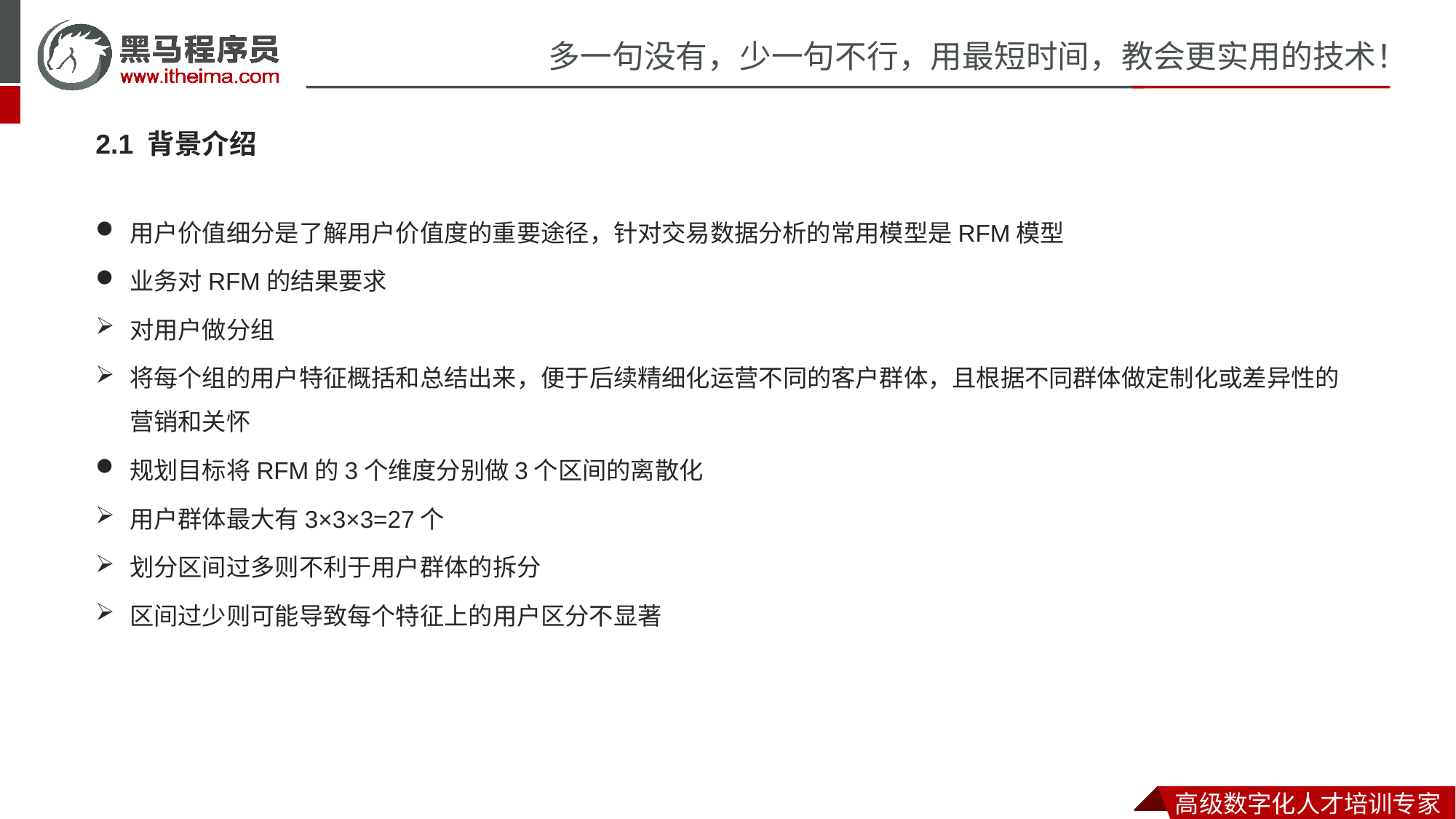

2.1 背景介绍
用户价值细分是了解用户价值度的重要途径，针对交易数据分析的常用模型是RFM模型
业务对RFM的结果要求
对用户做分组
将每个组的用户特征概括和总结出来，便于后续精细化运营不同的客户群体，且根据不同群体做定制化或差异性的营销和关怀
规划目标将RFM的3个维度分别做3个区间的离散化
用户群体最大有3×3×3=27个
划分区间过多则不利于用户群体的拆分
区间过少则可能导致每个特征上的用户区分不显著